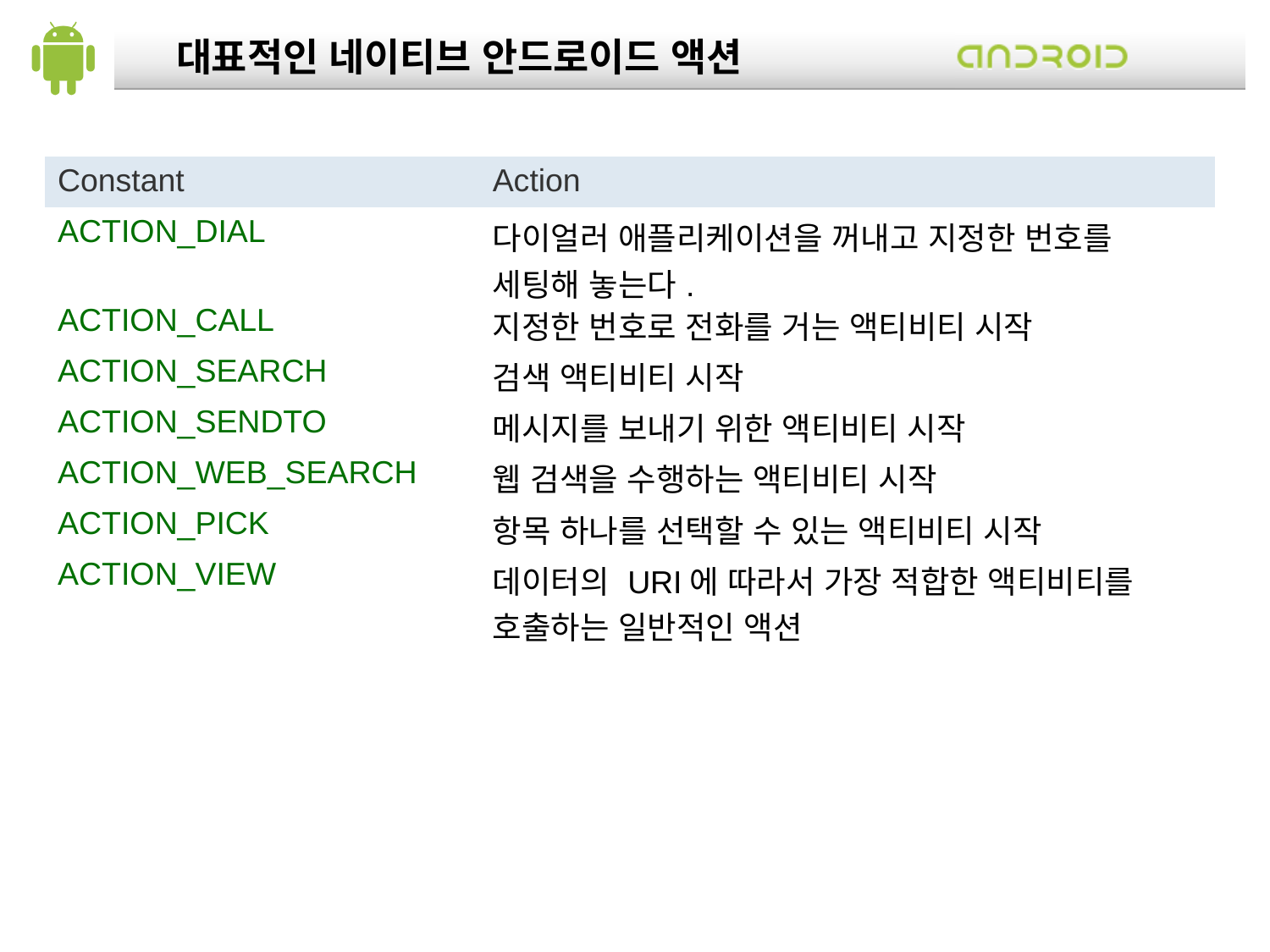

대표적인 네이티브 안드로이드 액션
| Constant | Action |
| --- | --- |
| ACTION\_DIAL | 다이얼러 애플리케이션을 꺼내고 지정한 번호를 세팅해 놓는다. |
| ACTION\_CALL | 지정한 번호로 전화를 거는 액티비티 시작 |
| ACTION\_SEARCH | 검색 액티비티 시작 |
| ACTION\_SENDTO | 메시지를 보내기 위한 액티비티 시작 |
| ACTION\_WEB\_SEARCH | 웹 검색을 수행하는 액티비티 시작 |
| ACTION\_PICK | 항목 하나를 선택할 수 있는 액티비티 시작 |
| ACTION\_VIEW | 데이터의 URI에 따라서 가장 적합한 액티비티를 호출하는 일반적인 액션 |